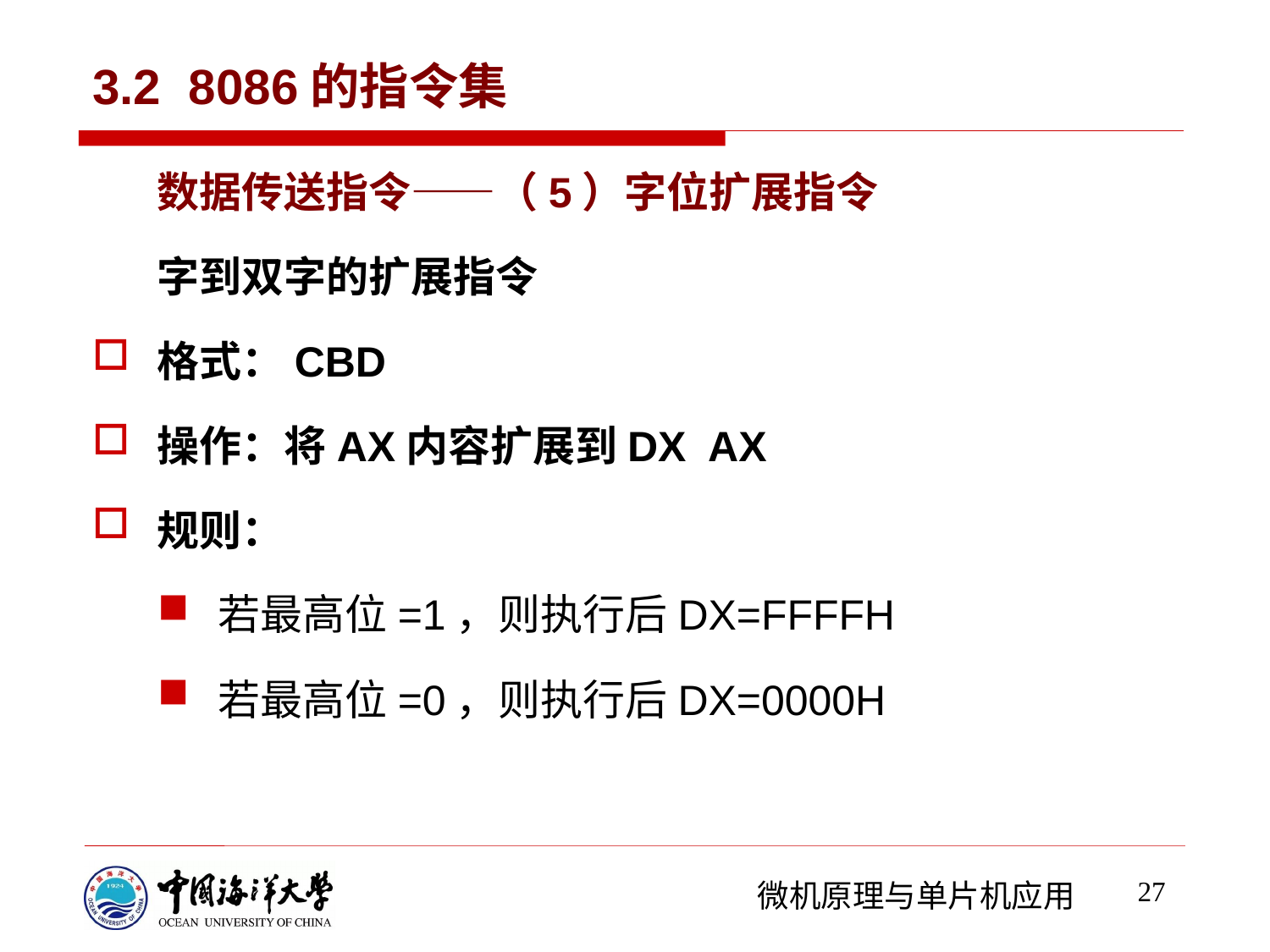

# 3.2  8086的指令集
数据传送指令——（5）字位扩展指令
字到双字的扩展指令
格式：CBD
操作：将AX内容扩展到DX  AX
规则：
若最高位=1，则执行后DX=FFFFH
若最高位=0，则执行后DX=0000H
27